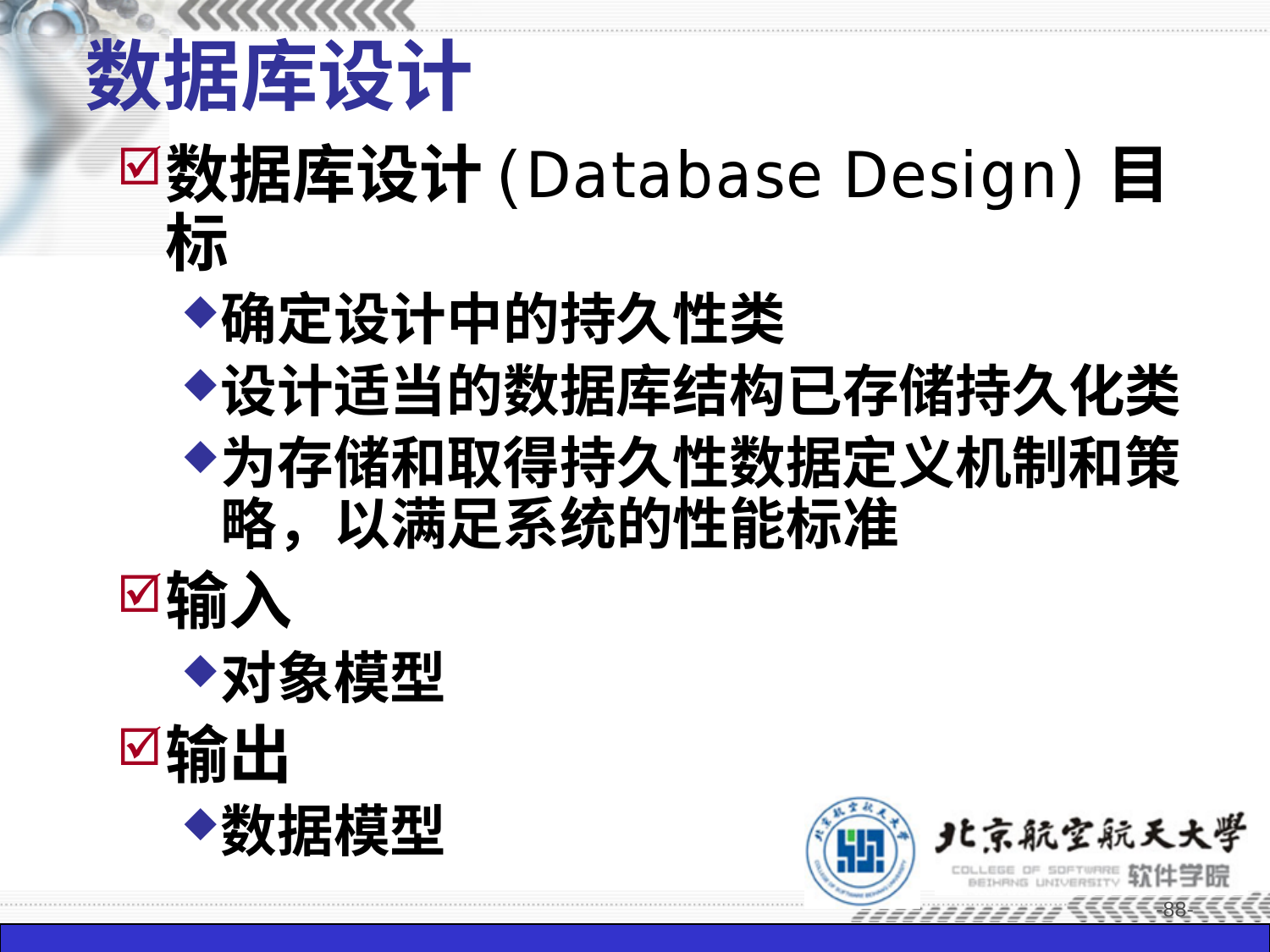

# 数据库设计
数据库设计(Database Design)目标
确定设计中的持久性类
设计适当的数据库结构已存储持久化类
为存储和取得持久性数据定义机制和策略，以满足系统的性能标准
输入
对象模型
输出
数据模型
-88-